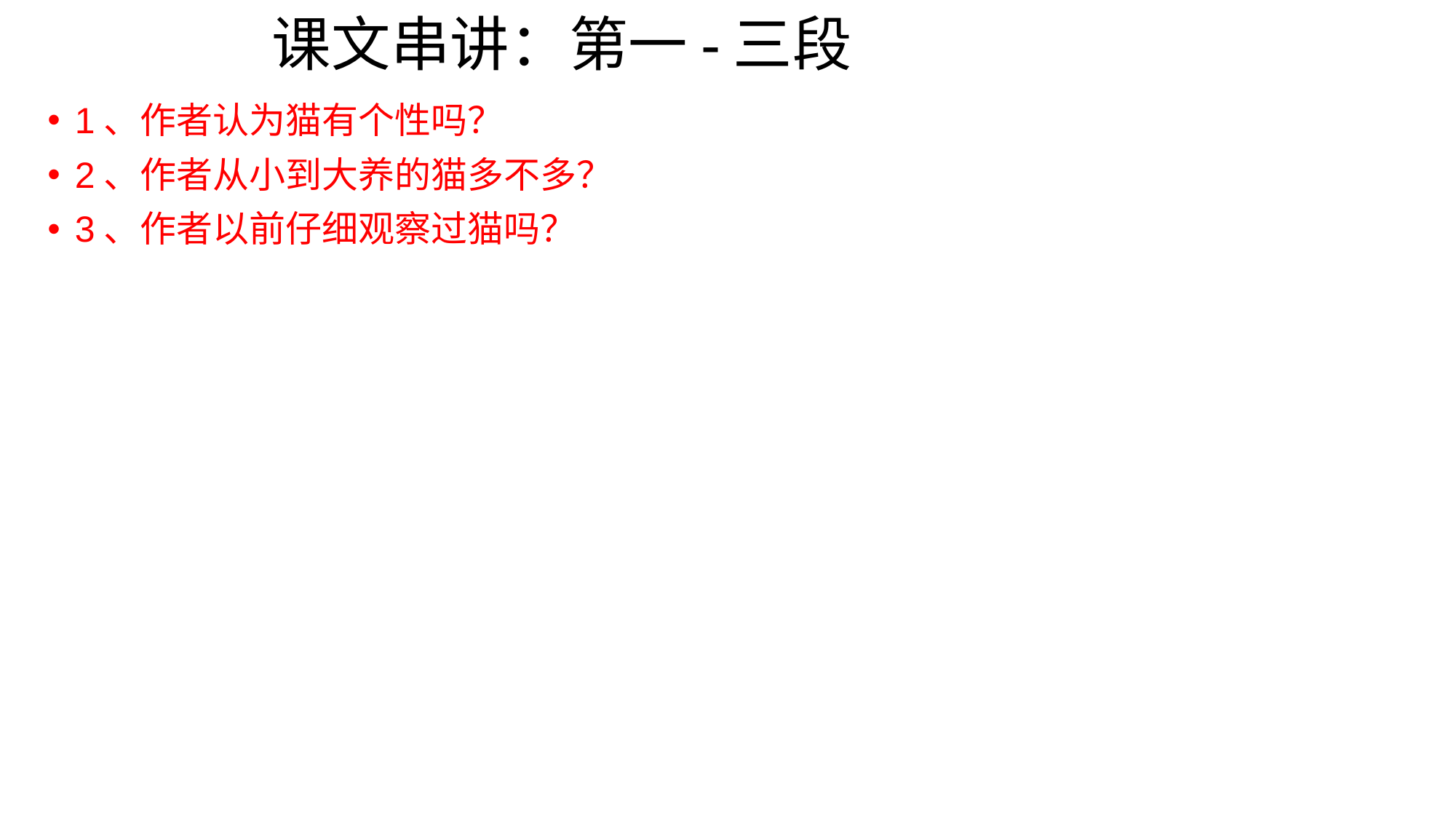

# 课文串讲：第一-三段
1、作者认为猫有个性吗？
2、作者从小到大养的猫多不多？
3、作者以前仔细观察过猫吗？